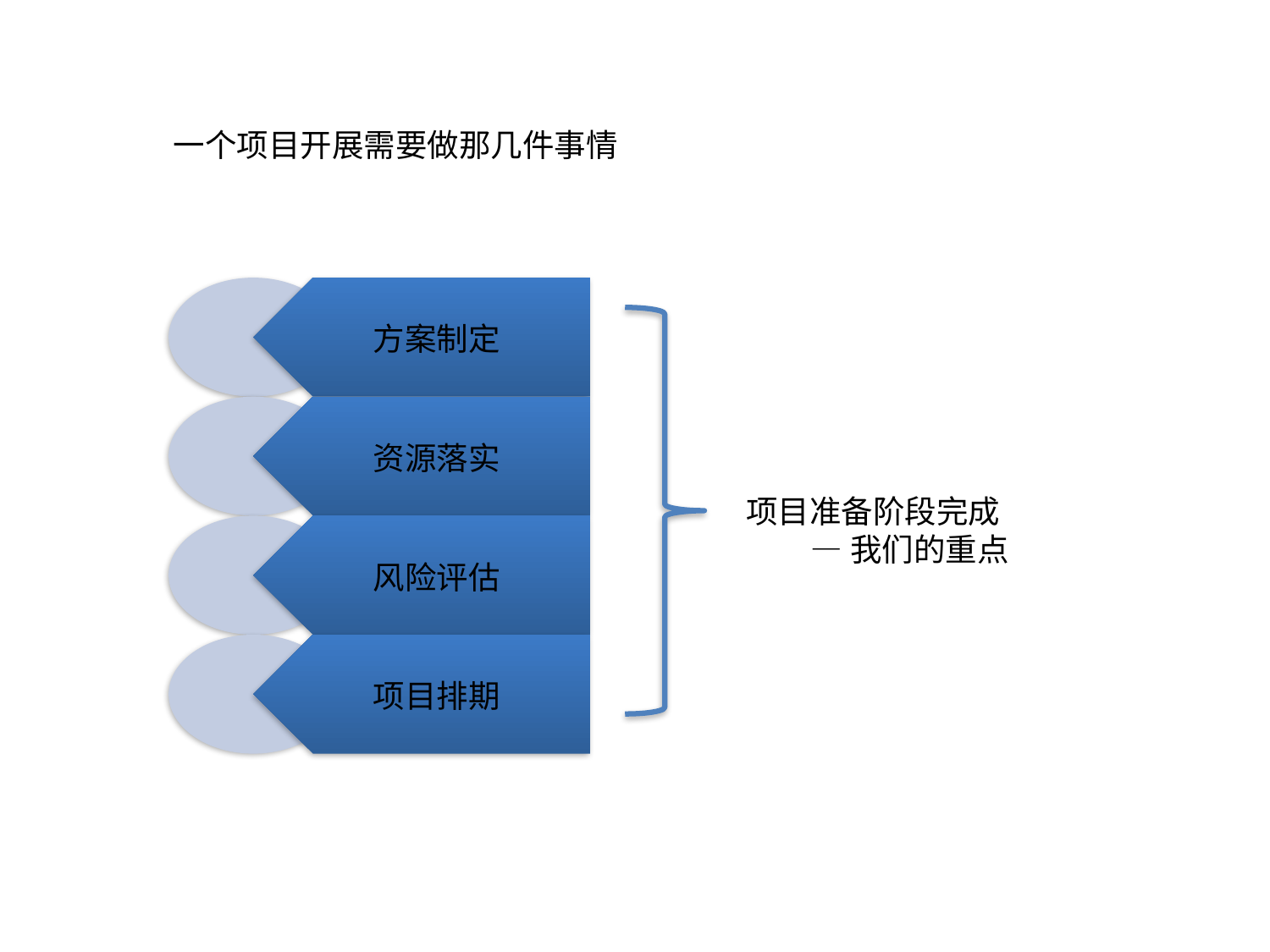

一个项目开展需要做那几件事情
方案制定
资源落实
风险评估
项目排期

项目准备阶段完成
         —我们的重点